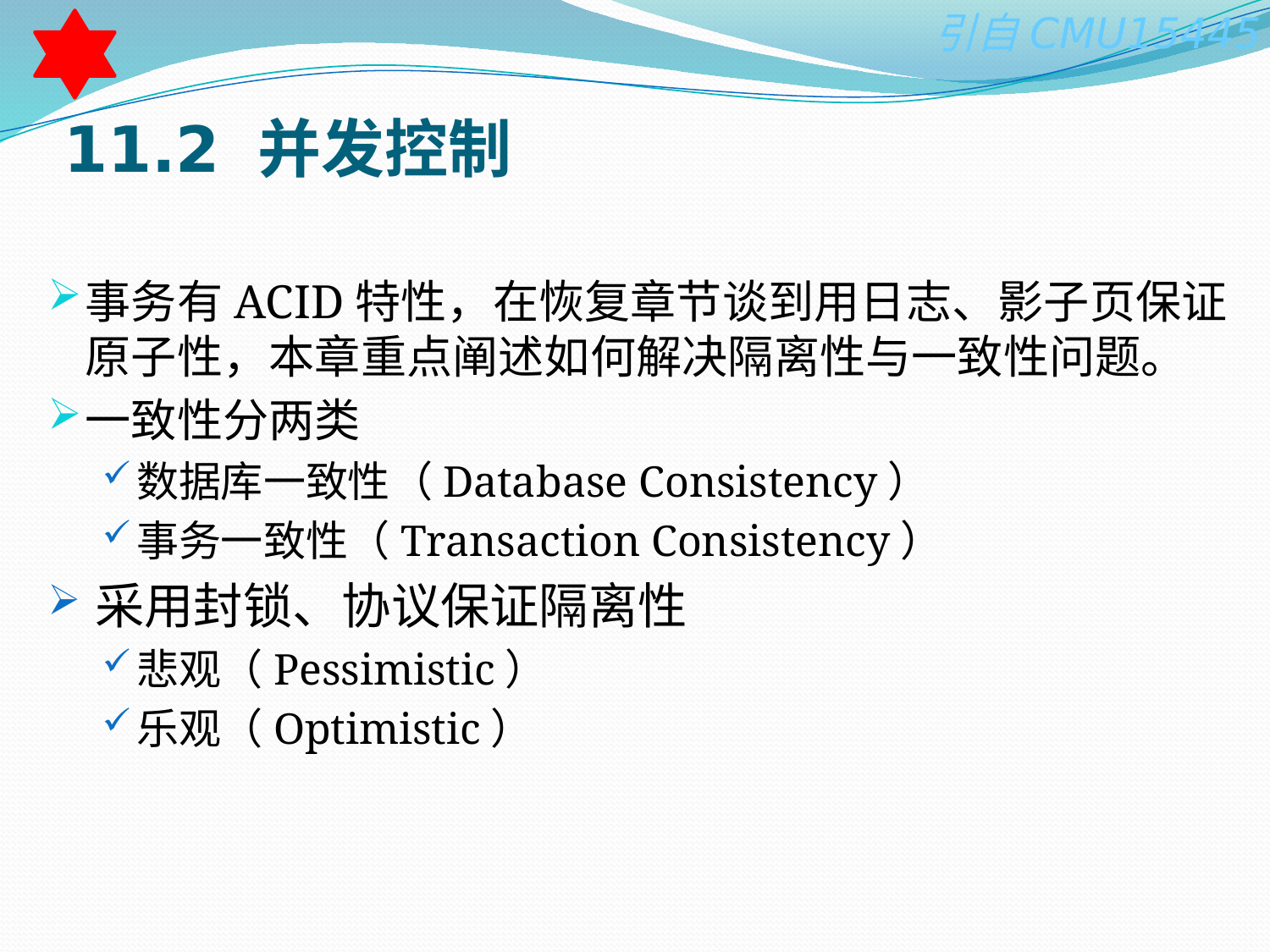

# 11.2 并发控制
事务有ACID特性，在恢复章节谈到用日志、影子页保证原子性，本章重点阐述如何解决隔离性与一致性问题。
一致性分两类
数据库一致性（Database Consistency）
事务一致性（Transaction Consistency）
采用封锁、协议保证隔离性
悲观（Pessimistic）
乐观（Optimistic）